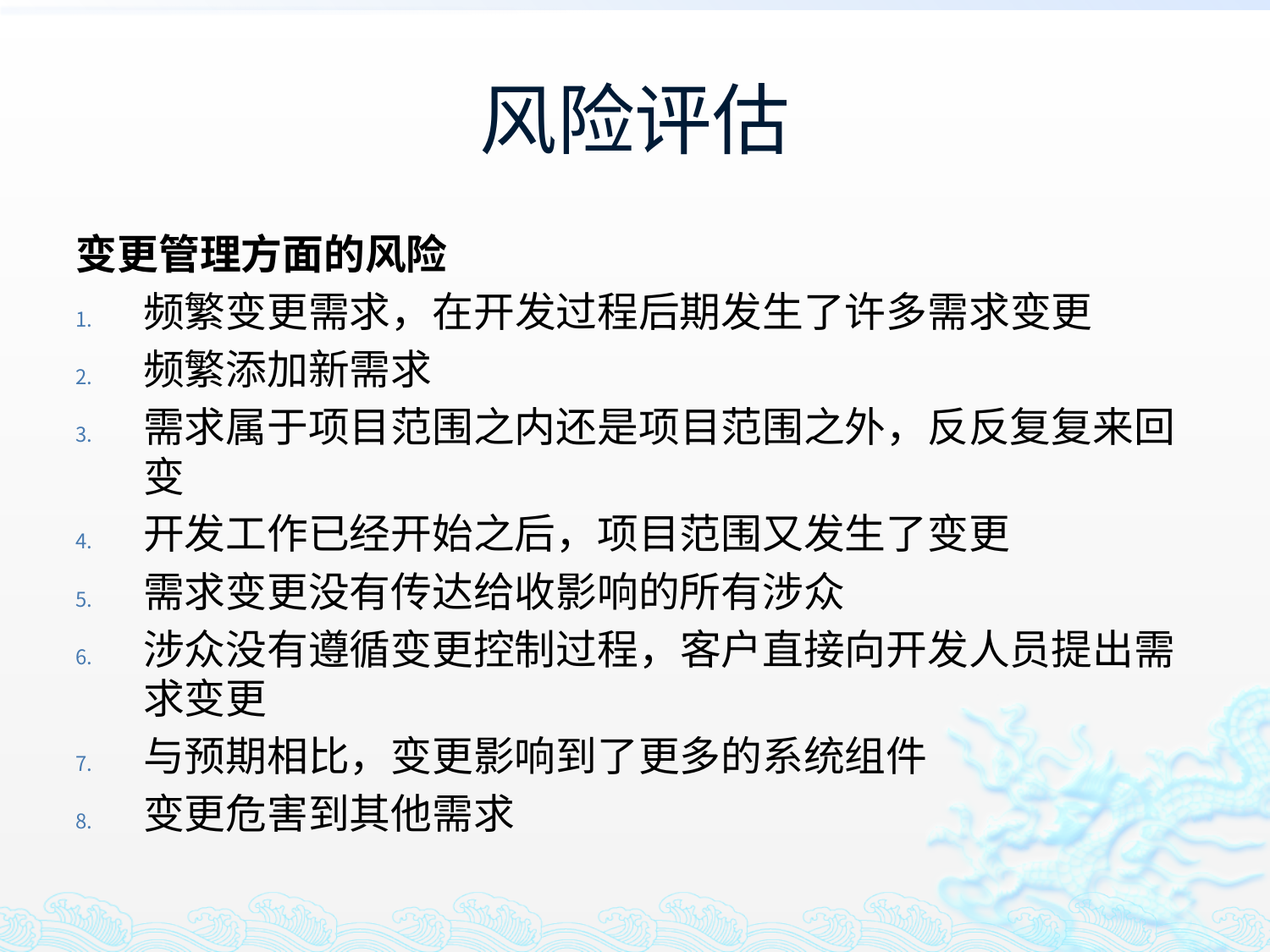

# 风险评估
变更管理方面的风险
频繁变更需求，在开发过程后期发生了许多需求变更
频繁添加新需求
需求属于项目范围之内还是项目范围之外，反反复复来回变
开发工作已经开始之后，项目范围又发生了变更
需求变更没有传达给收影响的所有涉众
涉众没有遵循变更控制过程，客户直接向开发人员提出需求变更
与预期相比，变更影响到了更多的系统组件
变更危害到其他需求